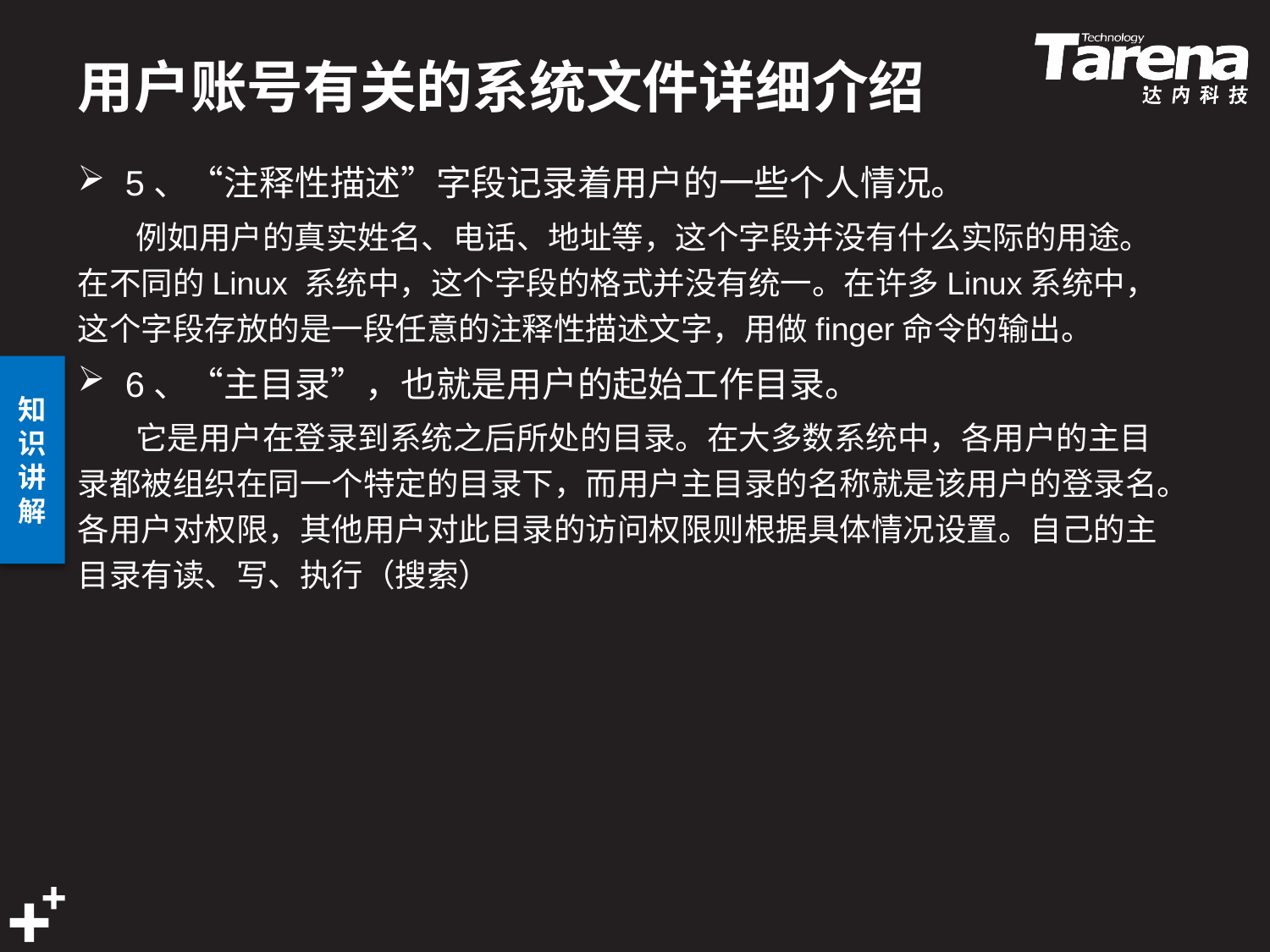

# 用户账号有关的系统文件详细介绍
5、“注释性描述”字段记录着用户的一些个人情况。
       例如用户的真实姓名、电话、地址等，这个字段并没有什么实际的用途。在不同的Linux 系统中，这个字段的格式并没有统一。在许多Linux系统中，这个字段存放的是一段任意的注释性描述文字，用做finger命令的输出。
6、“主目录”，也就是用户的起始工作目录。
       它是用户在登录到系统之后所处的目录。在大多数系统中，各用户的主目录都被组织在同一个特定的目录下，而用户主目录的名称就是该用户的登录名。各用户对权限，其他用户对此目录的访问权限则根据具体情况设置。自己的主目录有读、写、执行（搜索）